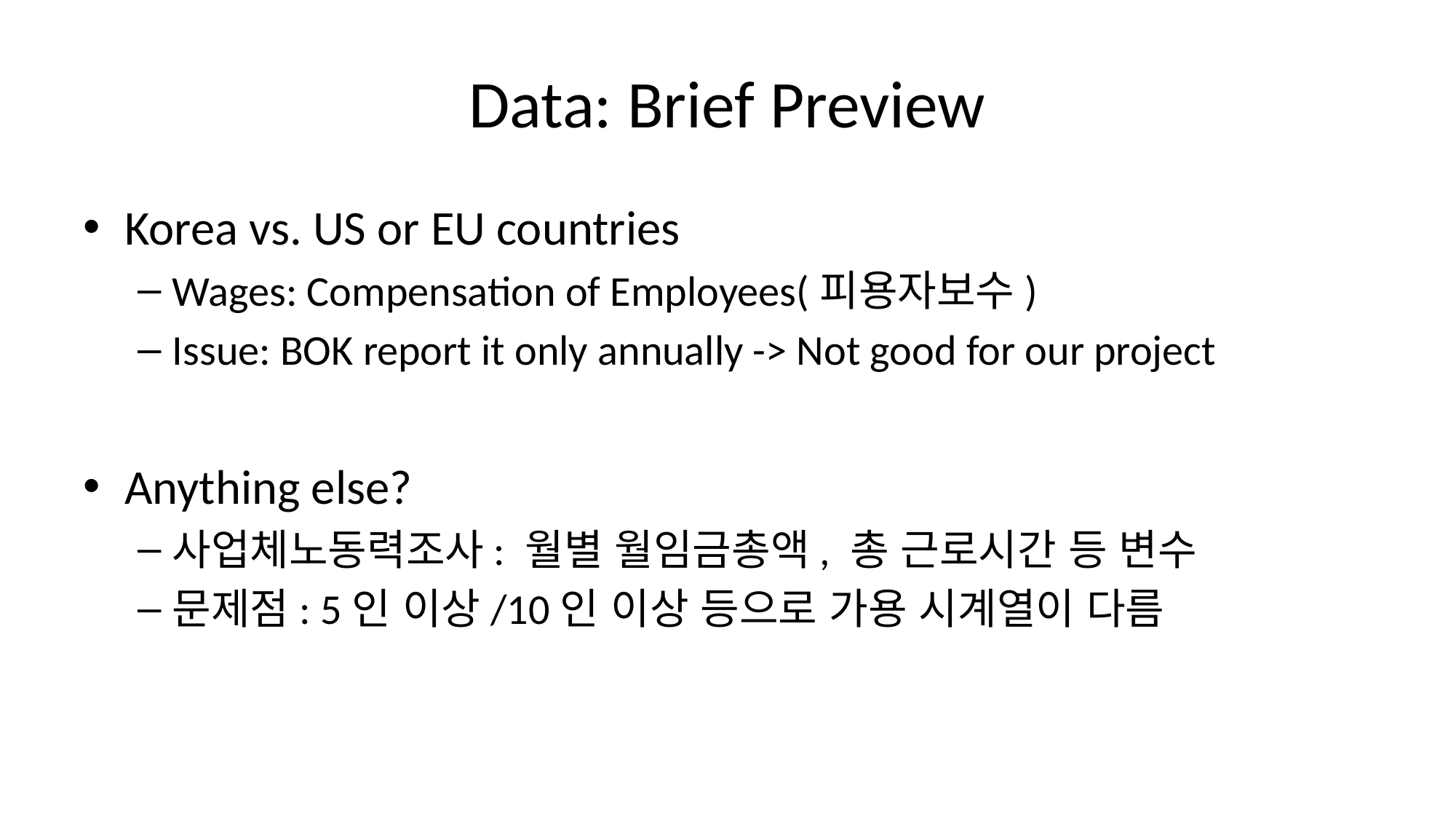

# Data: Brief Preview
Korea vs. US or EU countries
Wages: Compensation of Employees(피용자보수)
Issue: BOK report it only annually -> Not good for our project

Anything else?
사업체노동력조사: 월별 월임금총액, 총 근로시간 등 변수
문제점: 5인 이상/10인 이상 등으로 가용 시계열이 다름